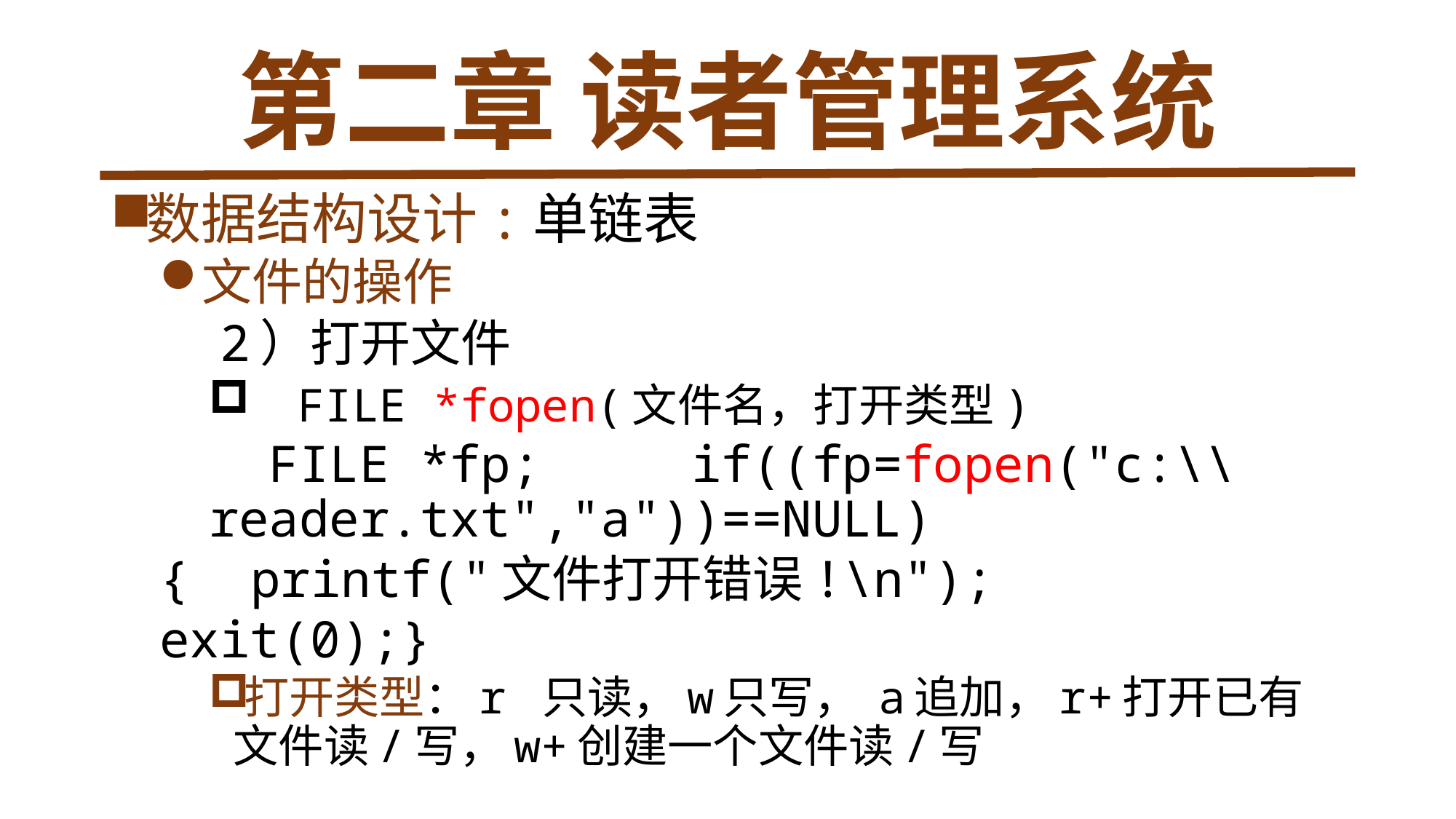

# 第二章 读者管理系统
数据结构设计:单链表
文件的操作
  2）打开文件
  FILE *fopen(文件名，打开类型)
  FILE *fp;     if((fp=fopen("c:\\reader.txt","a"))==NULL)
	{	printf("文件打开错误!\n");
		exit(0);}
打开类型：r 只读，w只写， a追加，r+打开已有文件读/写，w+创建一个文件读/写